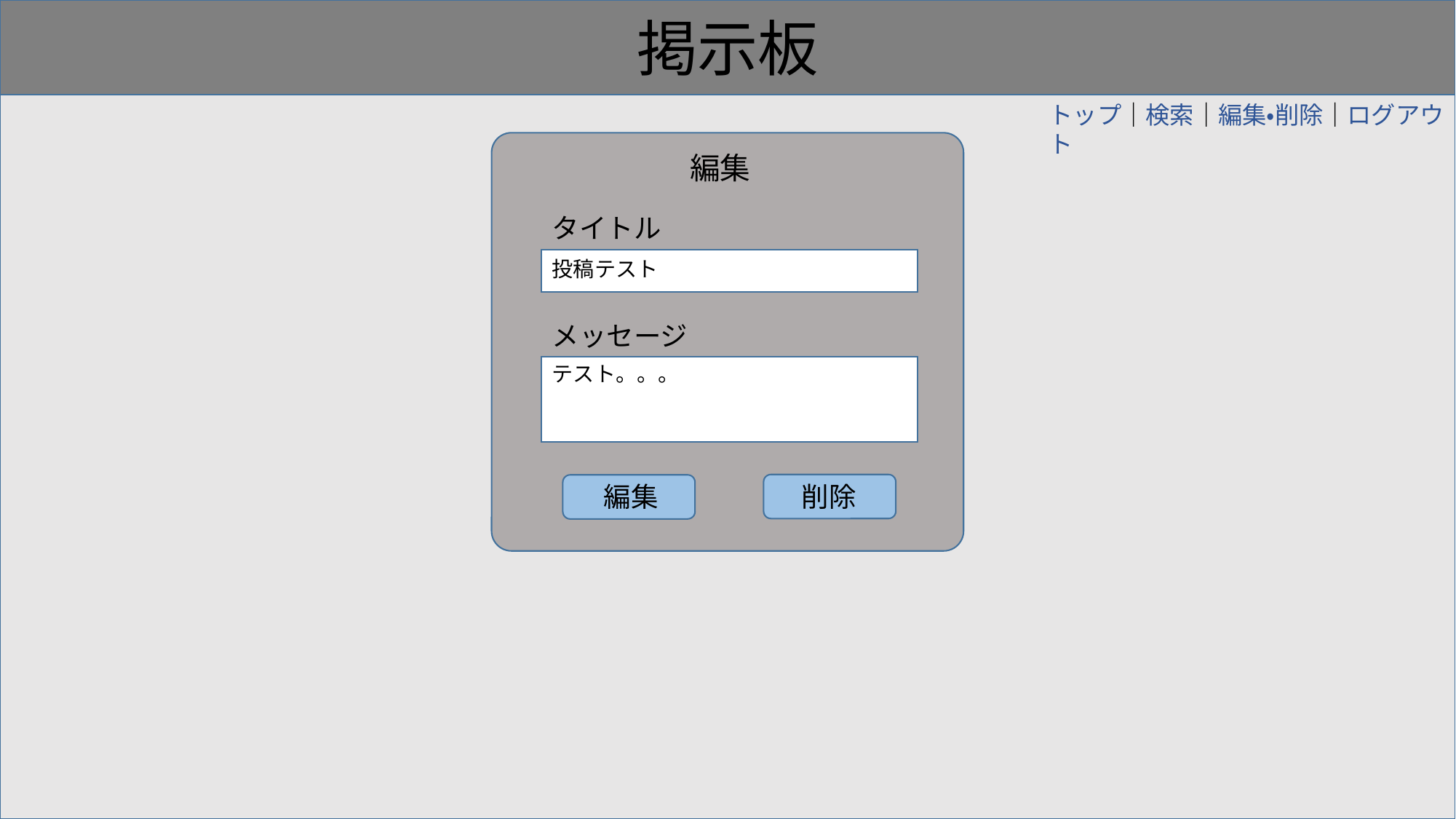

掲示板
編集・削除画面
トップ｜検索｜編集・削除｜ログアウト

編集
タイトル

投稿テスト
メッセージ
テスト。。。

編集

削除